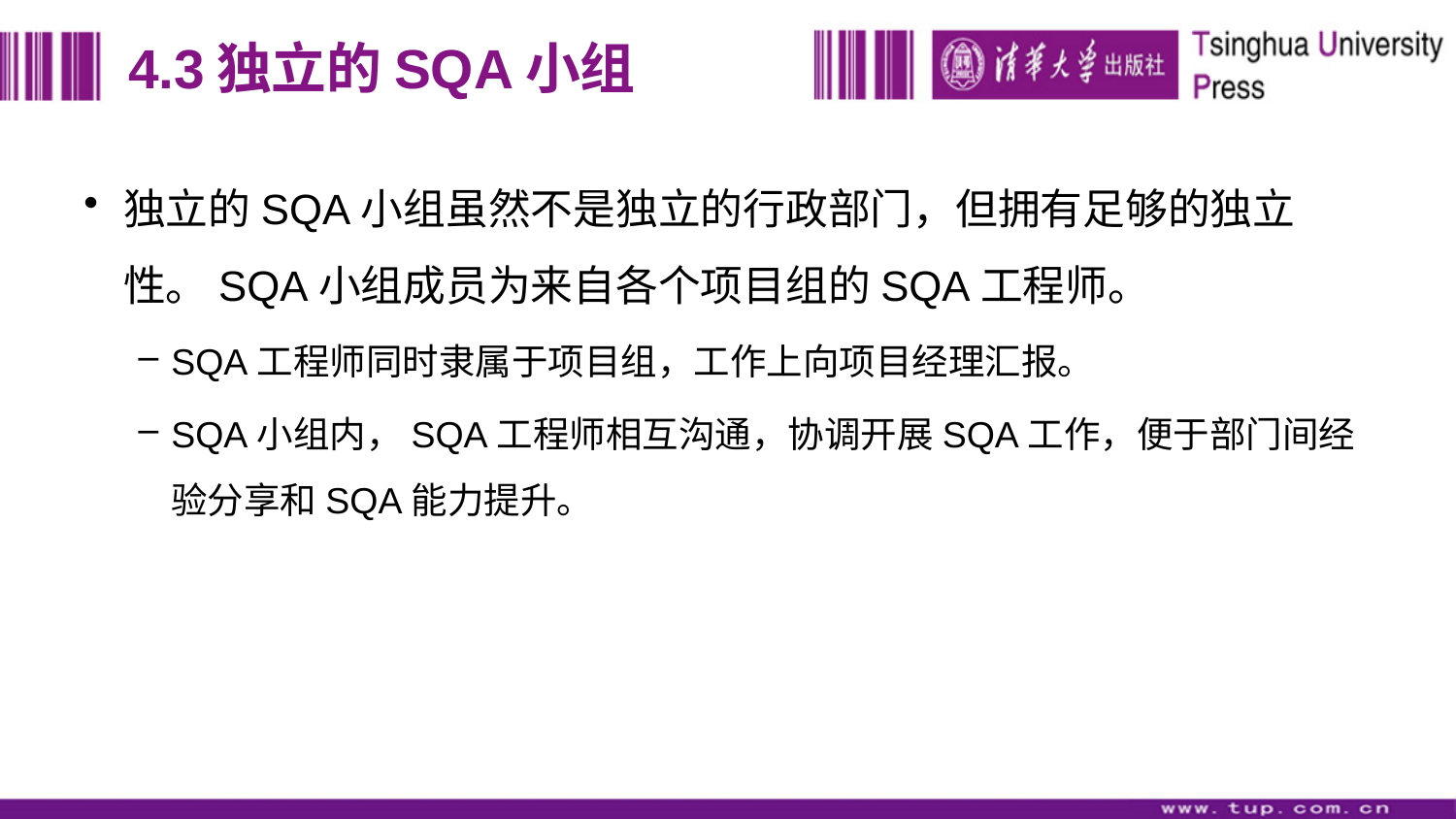

# 4.3独立的SQA小组
独立的SQA小组虽然不是独立的行政部门，但拥有足够的独立性。SQA小组成员为来自各个项目组的SQA工程师。
SQA工程师同时隶属于项目组，工作上向项目经理汇报。
SQA小组内，SQA工程师相互沟通，协调开展SQA工作，便于部门间经验分享和SQA能力提升。